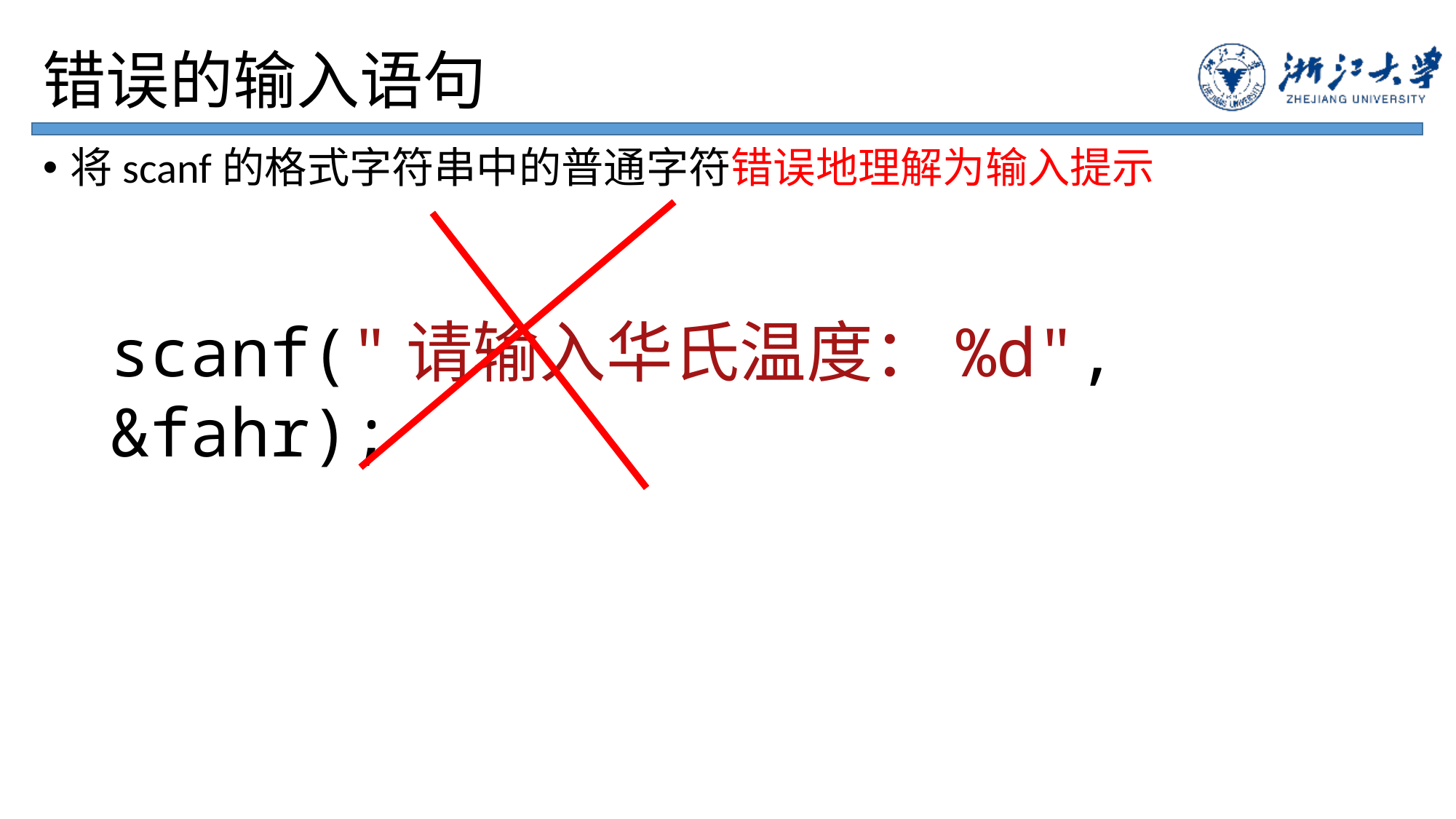

# 错误的输入语句
将scanf的格式字符串中的普通字符错误地理解为输入提示
scanf("请输入华氏温度：%d", &fahr);
20